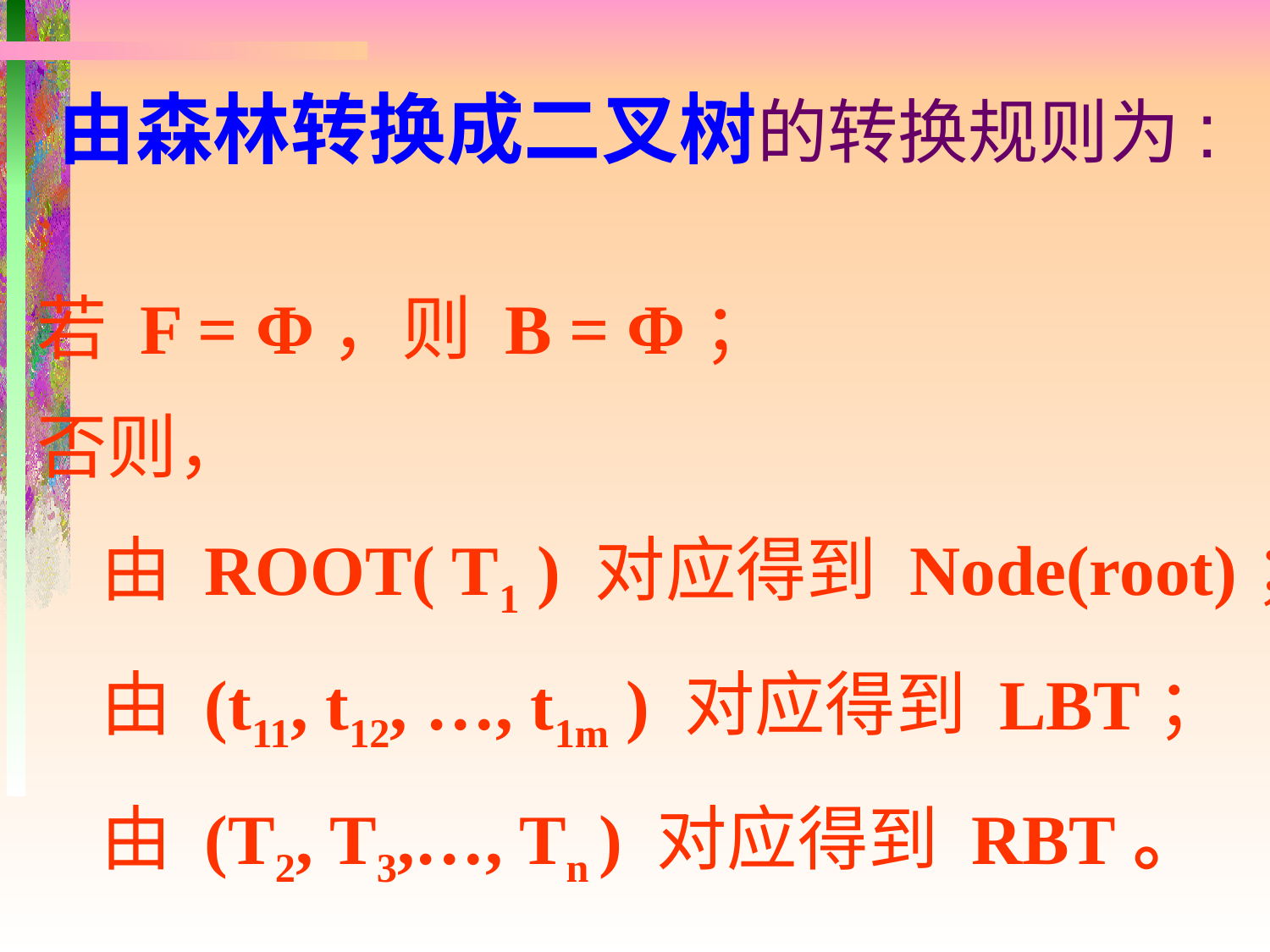

由森林转换成二叉树的转换规则为:
若 F = Φ，则 B = Φ；
否则，
   由 ROOT( T1 ) 对应得到 Node(root)；
   由 (t11, t12, …, t1m ) 对应得到 LBT；
   由 (T2, T3,…, Tn ) 对应得到 RBT。